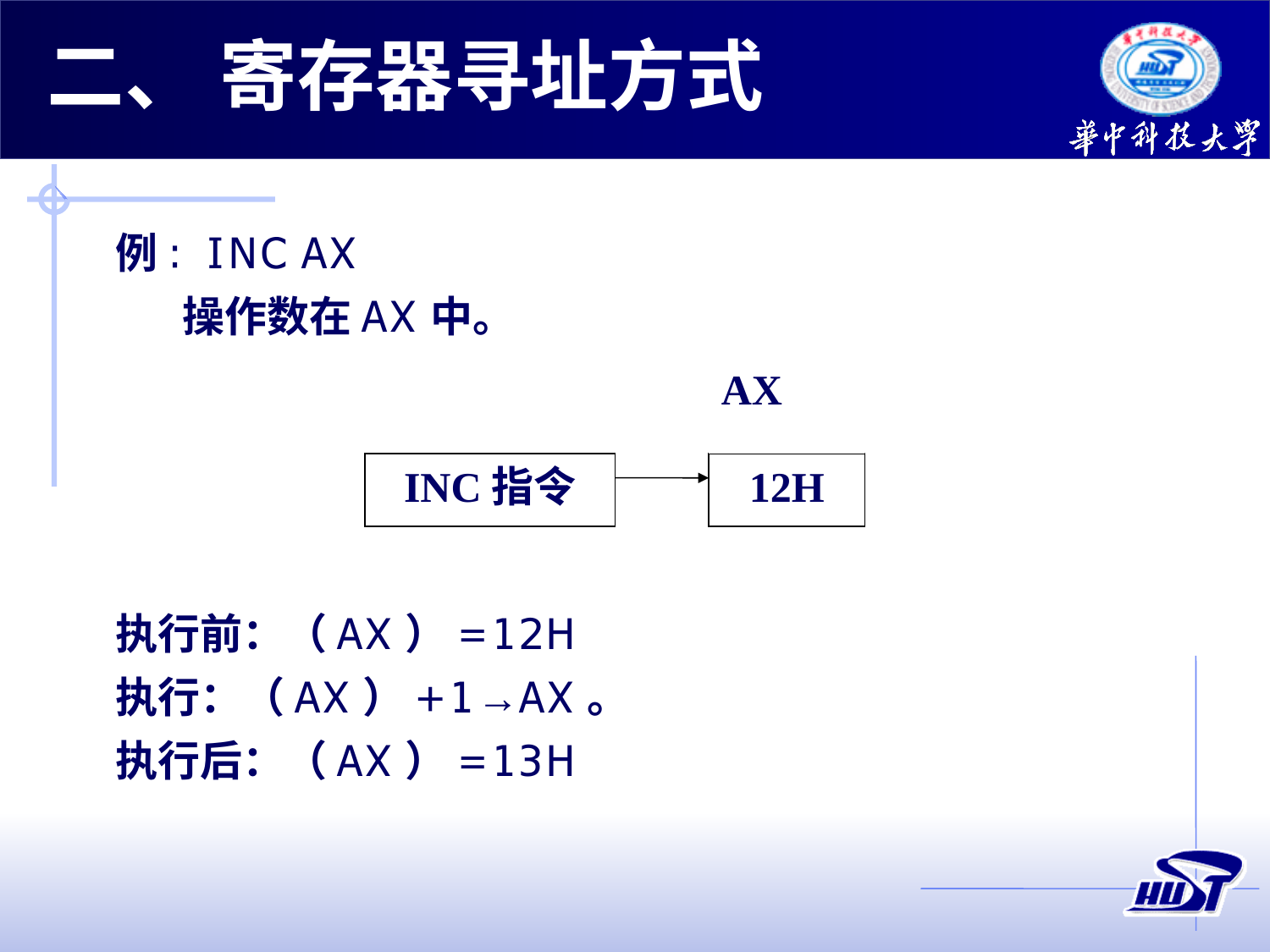

二、 寄存器寻址方式

例:  INC AX
      操作数在AX中。

执行前：（AX）=12H
执行：（AX）+1→AX。
执行后：（AX）=13H
AX

INC指令

12H